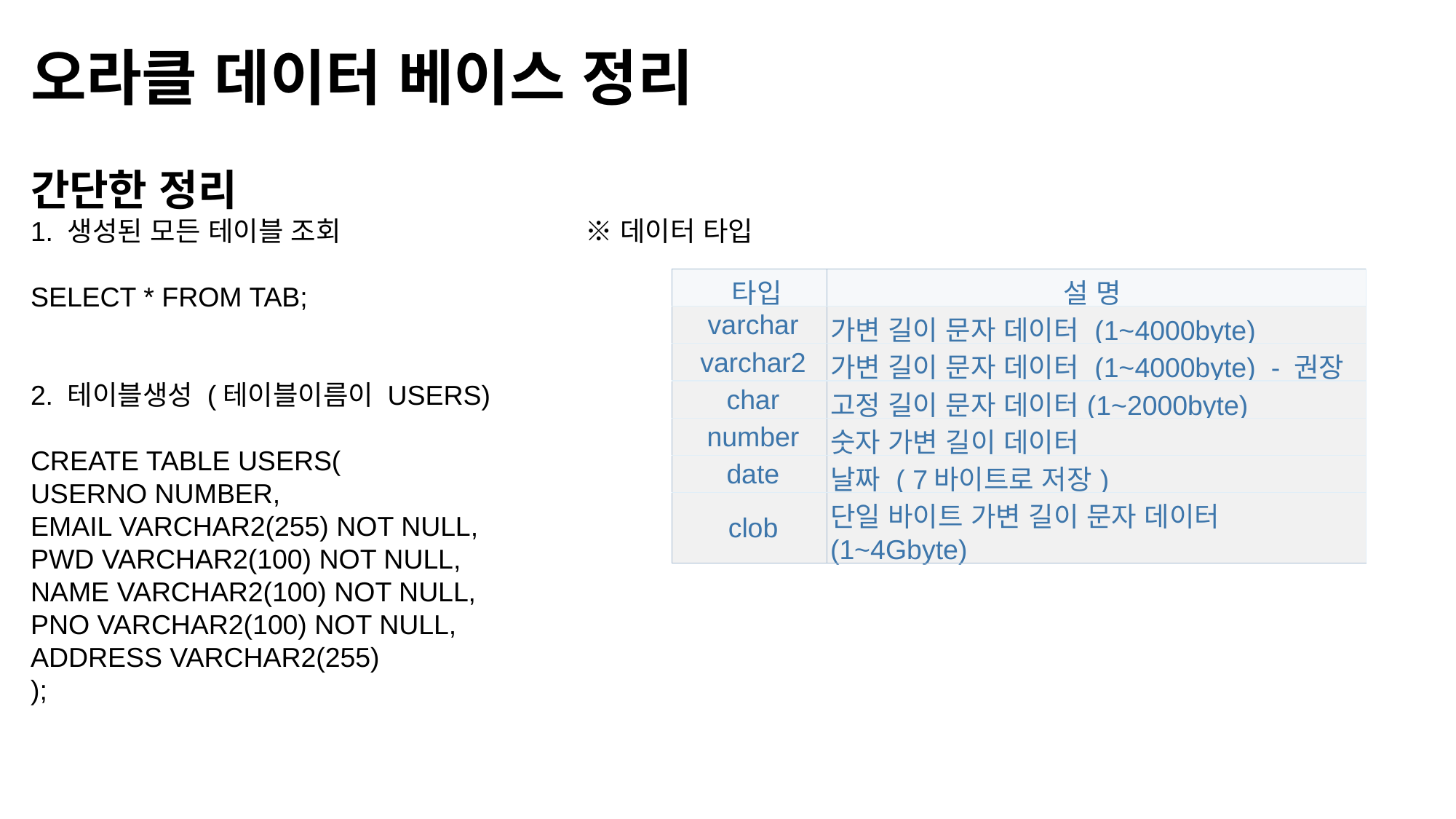

오라클 데이터 베이스 정리

간단한 정리
1. 생성된 모든 테이블 조회                                ※ 데이터 타입

SELECT * FROM TAB;

2. 테이블생성 (테이블이름이 USERS)

CREATE TABLE USERS(
USERNO NUMBER,
EMAIL VARCHAR2(255) NOT NULL,
PWD VARCHAR2(100) NOT NULL,
NAME VARCHAR2(100) NOT NULL,
PNO VARCHAR2(100) NOT NULL,
ADDRESS VARCHAR2(255)
);
| 타입 | 설 명 |
| --- | --- |
| varchar | 가변 길이 문자 데이터 (1~4000byte) |
| varchar2 | 가변 길이 문자 데이터 (1~4000byte)  - 권장 |
| char | 고정 길이 문자 데이터(1~2000byte) |
| number | 숫자 가변 길이 데이터 |
| date | 날짜 ( 7바이트로 저장) |
| clob | 단일 바이트 가변 길이 문자 데이터(1~4Gbyte) |